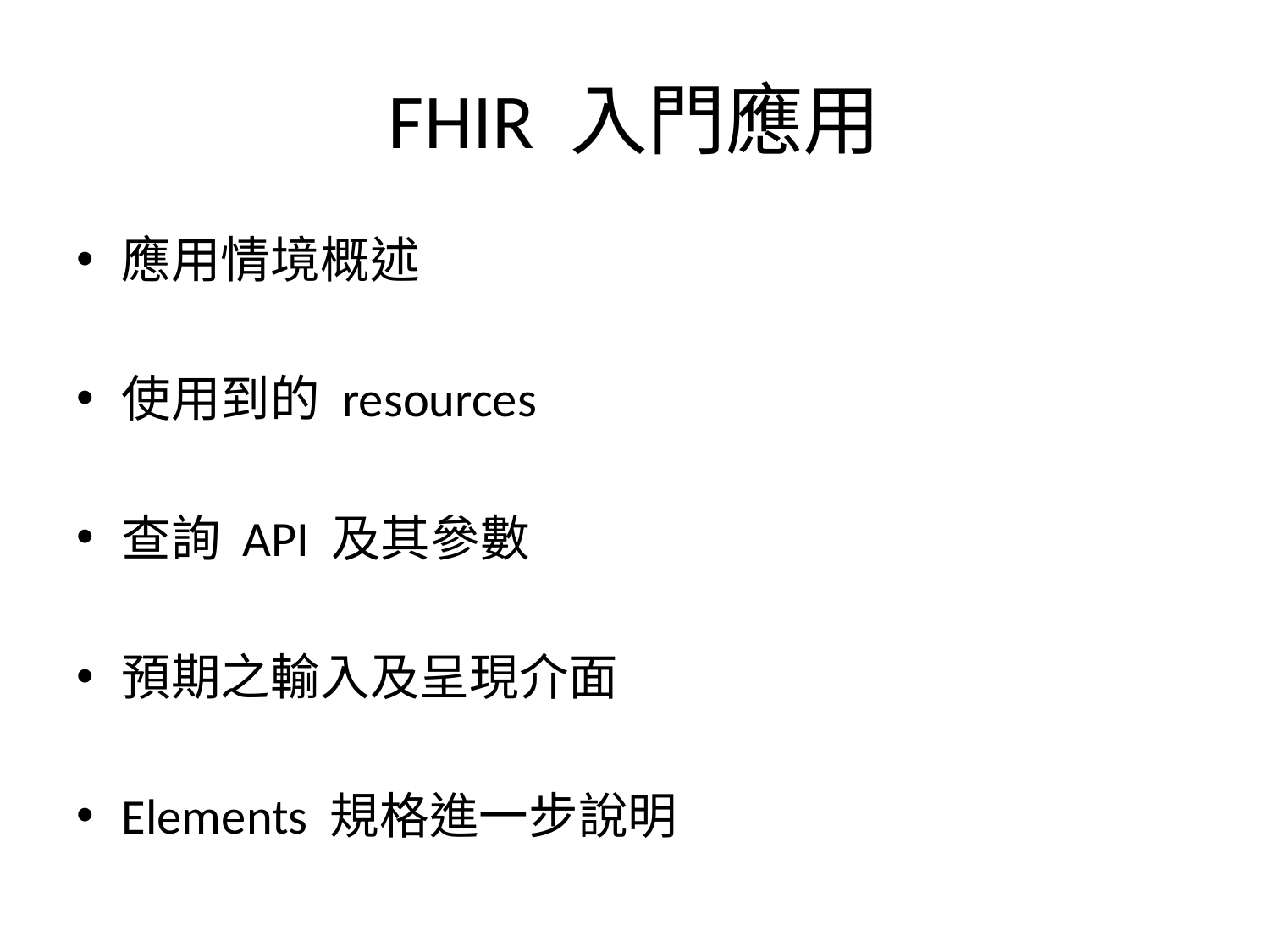

# FHIR 入門應用
應用情境概述

使用到的 resources

查詢 API 及其參數

預期之輸入及呈現介面

Elements 規格進一步說明